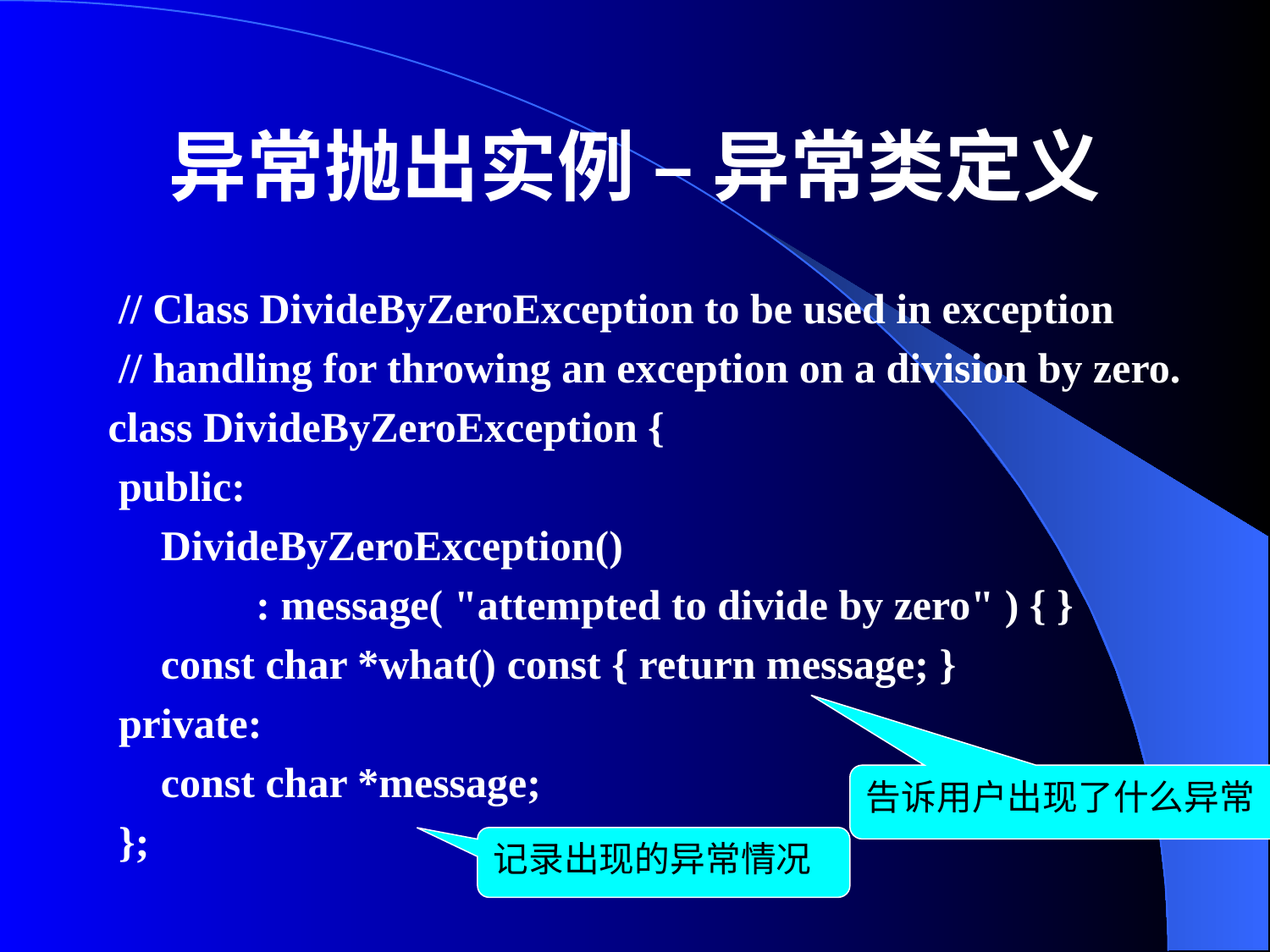

# 异常抛出实例 – 异常类定义
 // Class DivideByZeroException to be used in exception
 // handling for throwing an exception on a division by zero.
class DivideByZeroException {
 public:
     DivideByZeroException()
              : message( "attempted to divide by zero" ) { }
     const char *what() const { return message; }
 private:
     const char *message;
 };
告诉用户出现了什么异常
记录出现的异常情况